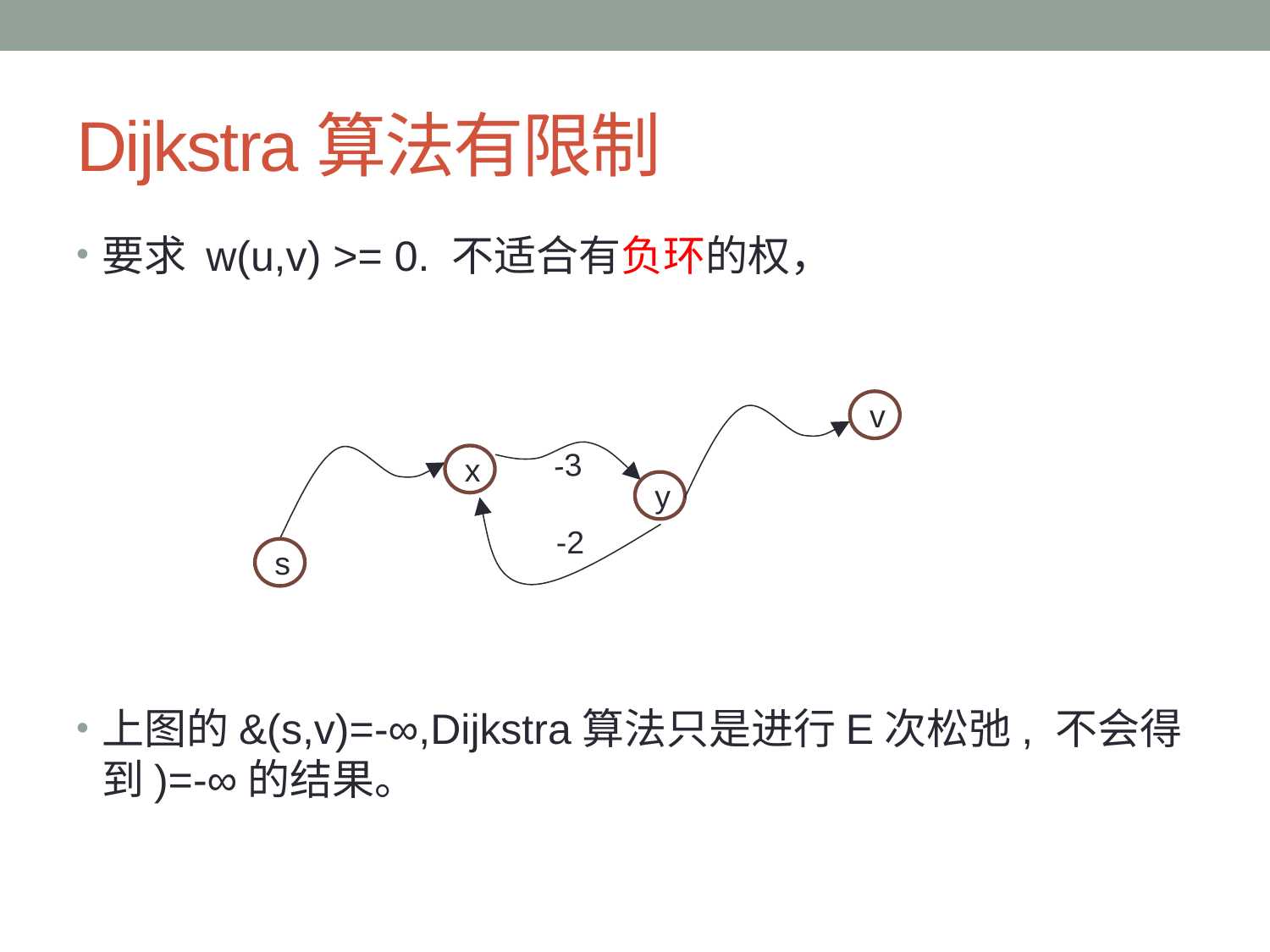

# Dijkstra算法有限制
要求 w(u,v) >= 0. 不适合有负环的权，

上图的&(s,v)=-∞,Dijkstra算法只是进行E次松弛, 不会得到)=-∞的结果。

v

-3
x

y
-2
s